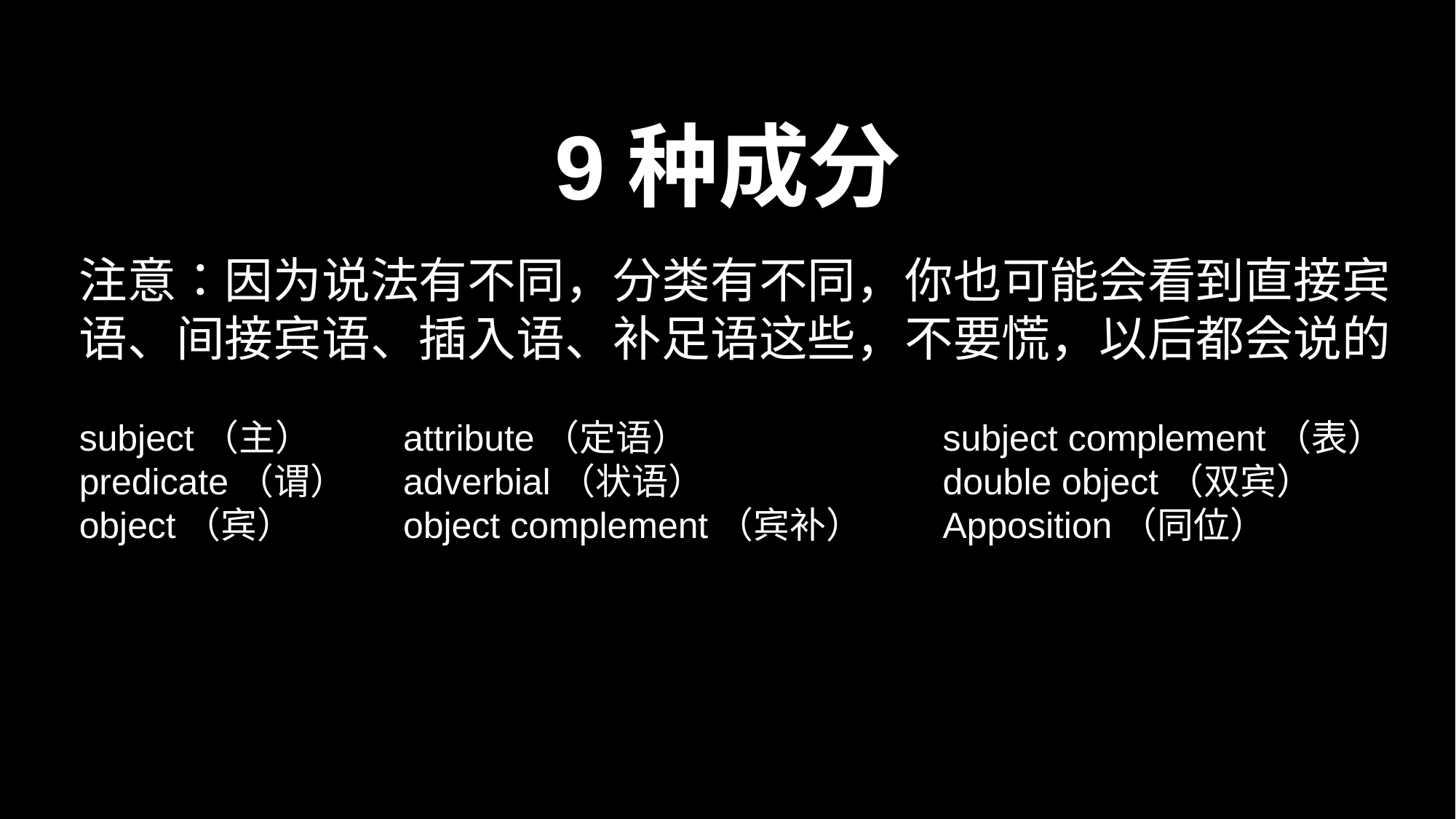

9种成分
注意：因为说法有不同，分类有不同，你也可能会看到直接宾语、间接宾语、插入语、补足语这些，不要慌，以后都会说的
attribute（定语）
adverbial（状语）
object complement（宾补）
subject complement（表）
double object（双宾）
Apposition（同位）
subject（主）
predicate（谓）
object（宾）